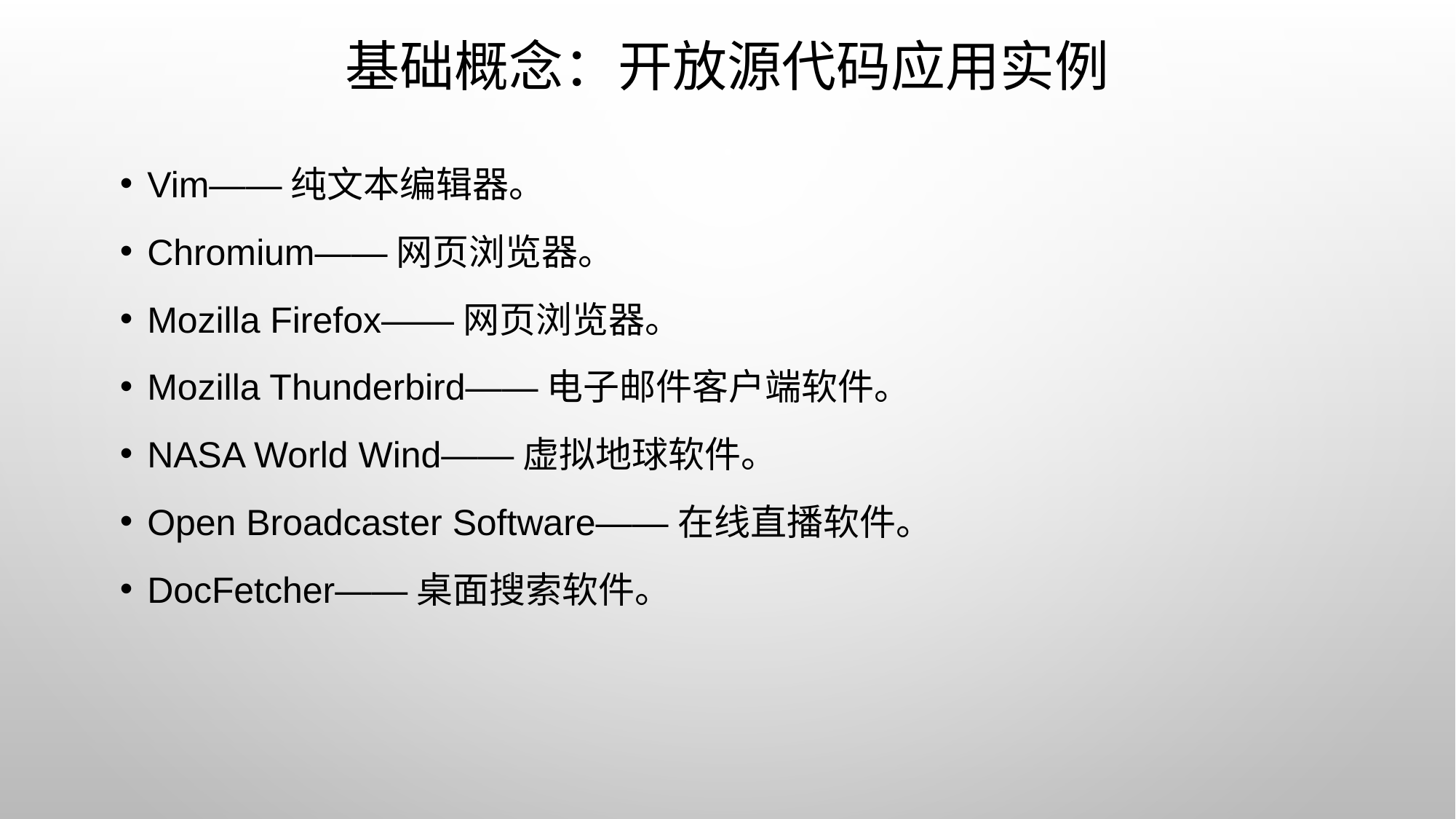

# 基础概念：开放源代码应用实例
Vim——纯文本编辑器。
Chromium——网页浏览器。
Mozilla Firefox——网页浏览器。
Mozilla Thunderbird——电子邮件客户端软件。
NASA World Wind——虚拟地球软件。
Open Broadcaster Software——在线直播软件。
DocFetcher——桌面搜索软件。